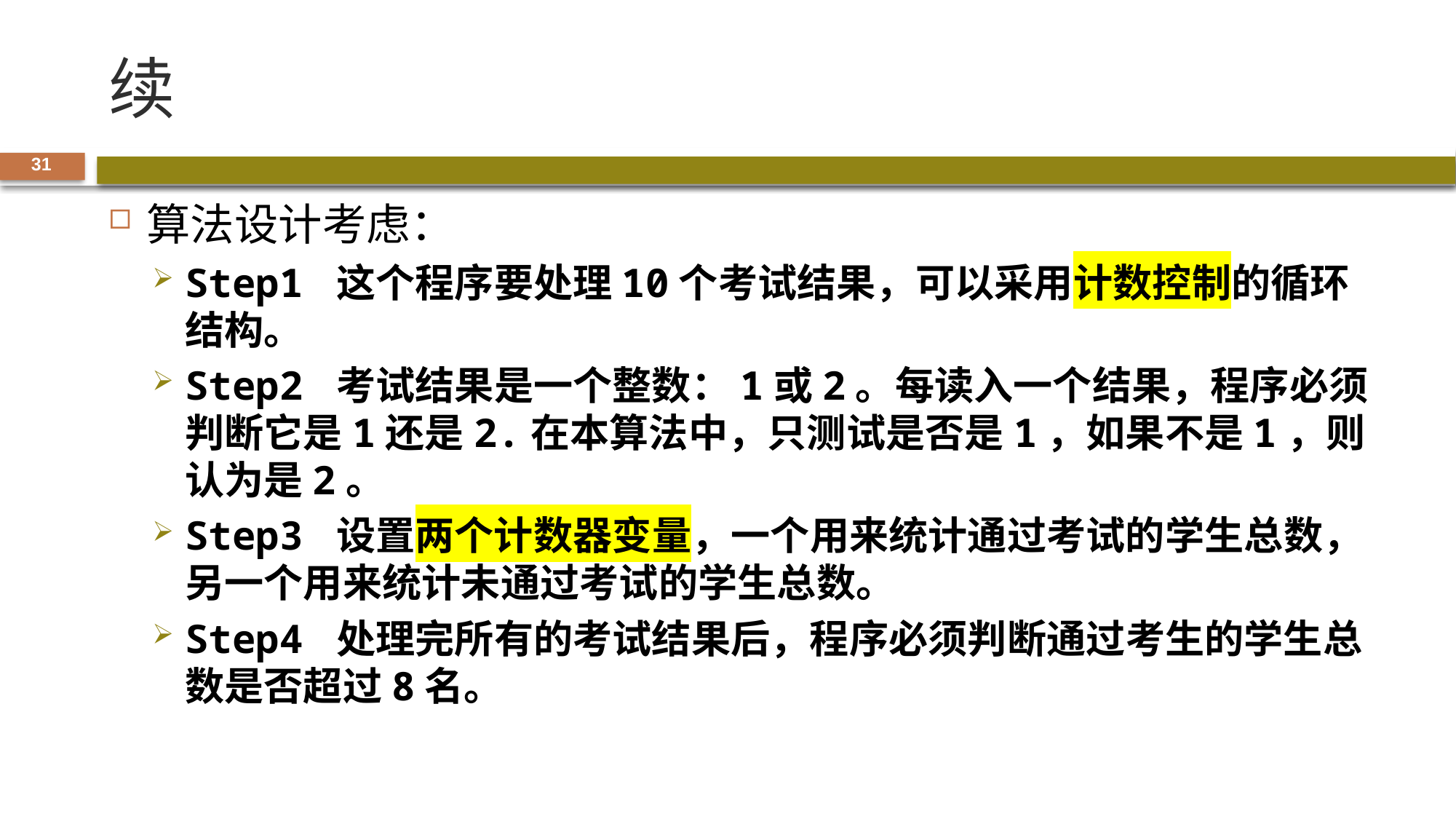

# 续
31
算法设计考虑：
Step1 这个程序要处理10个考试结果，可以采用计数控制的循环结构。
Step2 考试结果是一个整数：1或2。每读入一个结果，程序必须判断它是1还是2.在本算法中，只测试是否是1，如果不是1，则认为是2。
Step3 设置两个计数器变量，一个用来统计通过考试的学生总数，另一个用来统计未通过考试的学生总数。
Step4 处理完所有的考试结果后，程序必须判断通过考生的学生总数是否超过8名。